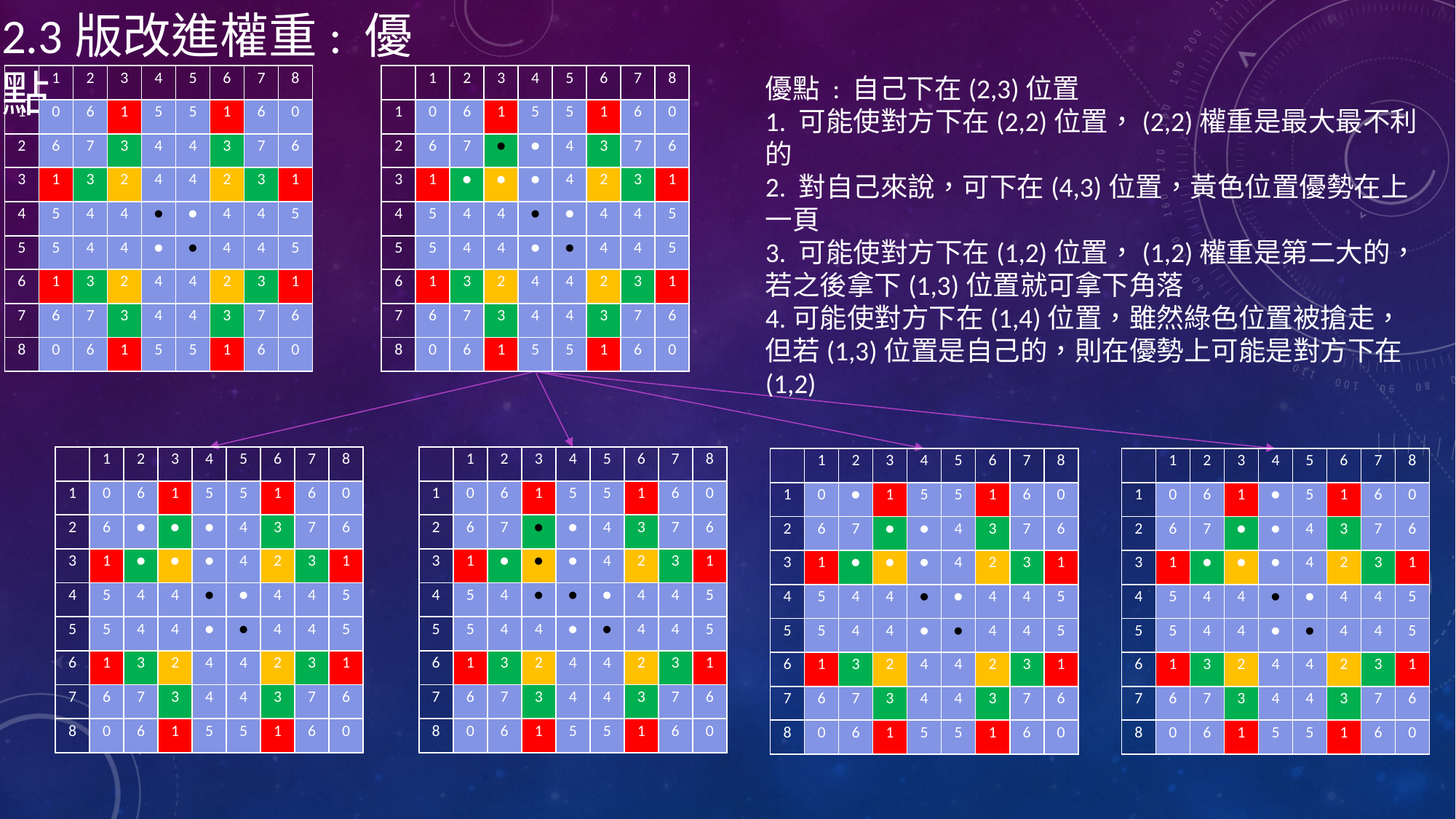

2.3版改進權重: 優點
|  | 1 | 2 | 3 | 4 | 5 | 6 | 7 | 8 |
| --- | --- | --- | --- | --- | --- | --- | --- | --- |
| 1 | 0 | 6 | 1 | 5 | 5 | 1 | 6 | 0 |
| 2 | 6 | 7 | 3 | 4 | 4 | 3 | 7 | 6 |
| 3 | 1 | 3 | 2 | 4 | 4 | 2 | 3 | 1 |
| 4 | 5 | 4 | 4 | ● | ● | 4 | 4 | 5 |
| 5 | 5 | 4 | 4 | ● | ● | 4 | 4 | 5 |
| 6 | 1 | 3 | 2 | 4 | 4 | 2 | 3 | 1 |
| 7 | 6 | 7 | 3 | 4 | 4 | 3 | 7 | 6 |
| 8 | 0 | 6 | 1 | 5 | 5 | 1 | 6 | 0 |
|  | 1 | 2 | 3 | 4 | 5 | 6 | 7 | 8 |
| --- | --- | --- | --- | --- | --- | --- | --- | --- |
| 1 | 0 | 6 | 1 | 5 | 5 | 1 | 6 | 0 |
| 2 | 6 | 7 | ● | ● | 4 | 3 | 7 | 6 |
| 3 | 1 | ● | ● | ● | 4 | 2 | 3 | 1 |
| 4 | 5 | 4 | 4 | ● | ● | 4 | 4 | 5 |
| 5 | 5 | 4 | 4 | ● | ● | 4 | 4 | 5 |
| 6 | 1 | 3 | 2 | 4 | 4 | 2 | 3 | 1 |
| 7 | 6 | 7 | 3 | 4 | 4 | 3 | 7 | 6 |
| 8 | 0 | 6 | 1 | 5 | 5 | 1 | 6 | 0 |
優點 : 自己下在(2,3)位置
1. 可能使對方下在(2,2)位置，(2,2)權重是最大最不利的
2. 對自己來說，可下在(4,3)位置，黃色位置優勢在上一頁
3. 可能使對方下在(1,2)位置，(1,2)權重是第二大的，若之後拿下(1,3)位置就可拿下角落
4.可能使對方下在(1,4)位置，雖然綠色位置被搶走，但若(1,3)位置是自己的，則在優勢上可能是對方下在(1,2)
|  | 1 | 2 | 3 | 4 | 5 | 6 | 7 | 8 |
| --- | --- | --- | --- | --- | --- | --- | --- | --- |
| 1 | 0 | 6 | 1 | 5 | 5 | 1 | 6 | 0 |
| 2 | 6 | ● | ● | ● | 4 | 3 | 7 | 6 |
| 3 | 1 | ● | ● | ● | 4 | 2 | 3 | 1 |
| 4 | 5 | 4 | 4 | ● | ● | 4 | 4 | 5 |
| 5 | 5 | 4 | 4 | ● | ● | 4 | 4 | 5 |
| 6 | 1 | 3 | 2 | 4 | 4 | 2 | 3 | 1 |
| 7 | 6 | 7 | 3 | 4 | 4 | 3 | 7 | 6 |
| 8 | 0 | 6 | 1 | 5 | 5 | 1 | 6 | 0 |
|  | 1 | 2 | 3 | 4 | 5 | 6 | 7 | 8 |
| --- | --- | --- | --- | --- | --- | --- | --- | --- |
| 1 | 0 | 6 | 1 | 5 | 5 | 1 | 6 | 0 |
| 2 | 6 | 7 | ● | ● | 4 | 3 | 7 | 6 |
| 3 | 1 | ● | ● | ● | 4 | 2 | 3 | 1 |
| 4 | 5 | 4 | ● | ● | ● | 4 | 4 | 5 |
| 5 | 5 | 4 | 4 | ● | ● | 4 | 4 | 5 |
| 6 | 1 | 3 | 2 | 4 | 4 | 2 | 3 | 1 |
| 7 | 6 | 7 | 3 | 4 | 4 | 3 | 7 | 6 |
| 8 | 0 | 6 | 1 | 5 | 5 | 1 | 6 | 0 |
|  | 1 | 2 | 3 | 4 | 5 | 6 | 7 | 8 |
| --- | --- | --- | --- | --- | --- | --- | --- | --- |
| 1 | 0 | ● | 1 | 5 | 5 | 1 | 6 | 0 |
| 2 | 6 | 7 | ● | ● | 4 | 3 | 7 | 6 |
| 3 | 1 | ● | ● | ● | 4 | 2 | 3 | 1 |
| 4 | 5 | 4 | 4 | ● | ● | 4 | 4 | 5 |
| 5 | 5 | 4 | 4 | ● | ● | 4 | 4 | 5 |
| 6 | 1 | 3 | 2 | 4 | 4 | 2 | 3 | 1 |
| 7 | 6 | 7 | 3 | 4 | 4 | 3 | 7 | 6 |
| 8 | 0 | 6 | 1 | 5 | 5 | 1 | 6 | 0 |
|  | 1 | 2 | 3 | 4 | 5 | 6 | 7 | 8 |
| --- | --- | --- | --- | --- | --- | --- | --- | --- |
| 1 | 0 | 6 | 1 | ● | 5 | 1 | 6 | 0 |
| 2 | 6 | 7 | ● | ● | 4 | 3 | 7 | 6 |
| 3 | 1 | ● | ● | ● | 4 | 2 | 3 | 1 |
| 4 | 5 | 4 | 4 | ● | ● | 4 | 4 | 5 |
| 5 | 5 | 4 | 4 | ● | ● | 4 | 4 | 5 |
| 6 | 1 | 3 | 2 | 4 | 4 | 2 | 3 | 1 |
| 7 | 6 | 7 | 3 | 4 | 4 | 3 | 7 | 6 |
| 8 | 0 | 6 | 1 | 5 | 5 | 1 | 6 | 0 |